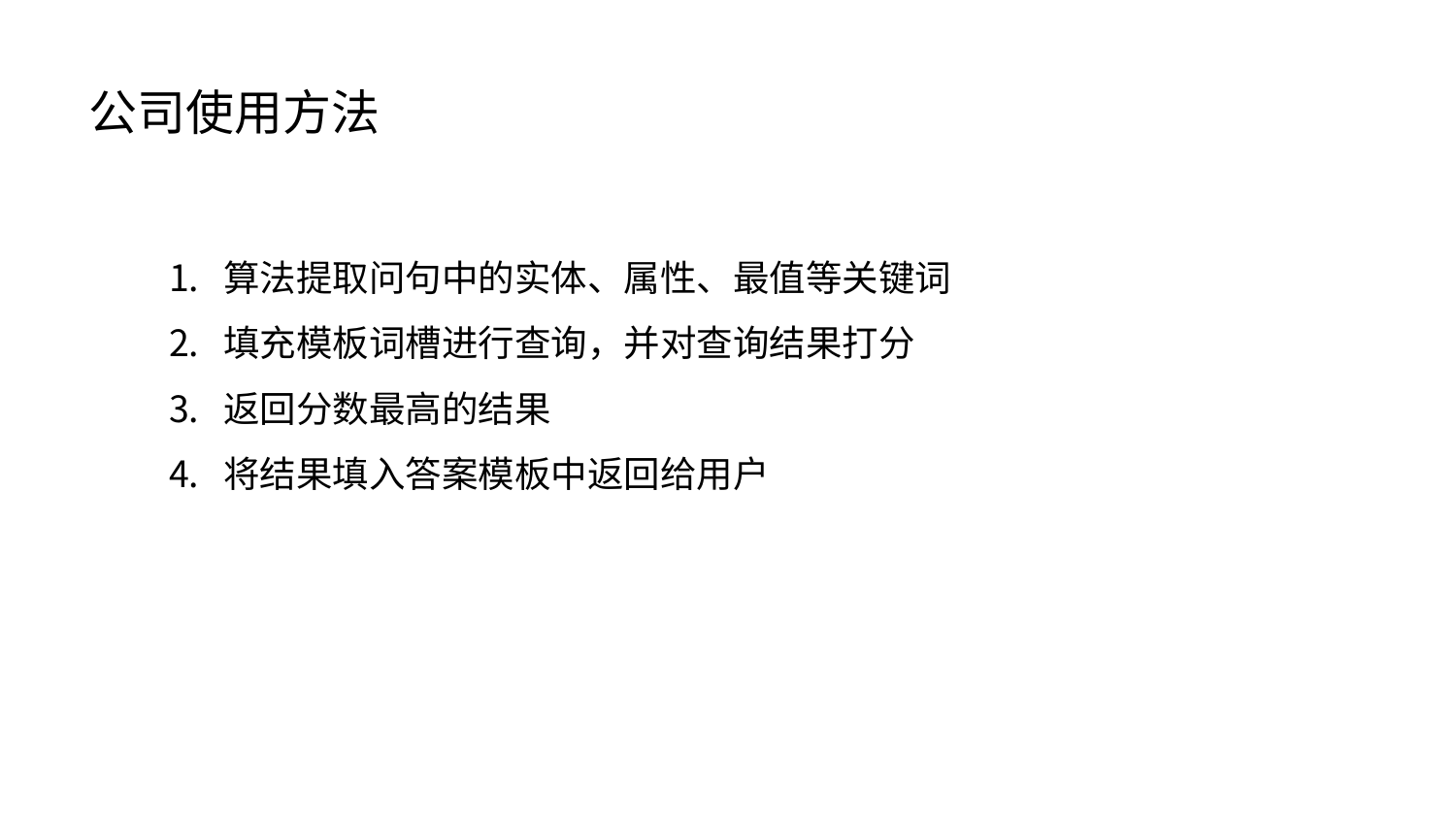

# 公司使用方法
算法提取问句中的实体、属性、最值等关键词
填充模板词槽进行查询，并对查询结果打分
返回分数最高的结果
将结果填入答案模板中返回给用户